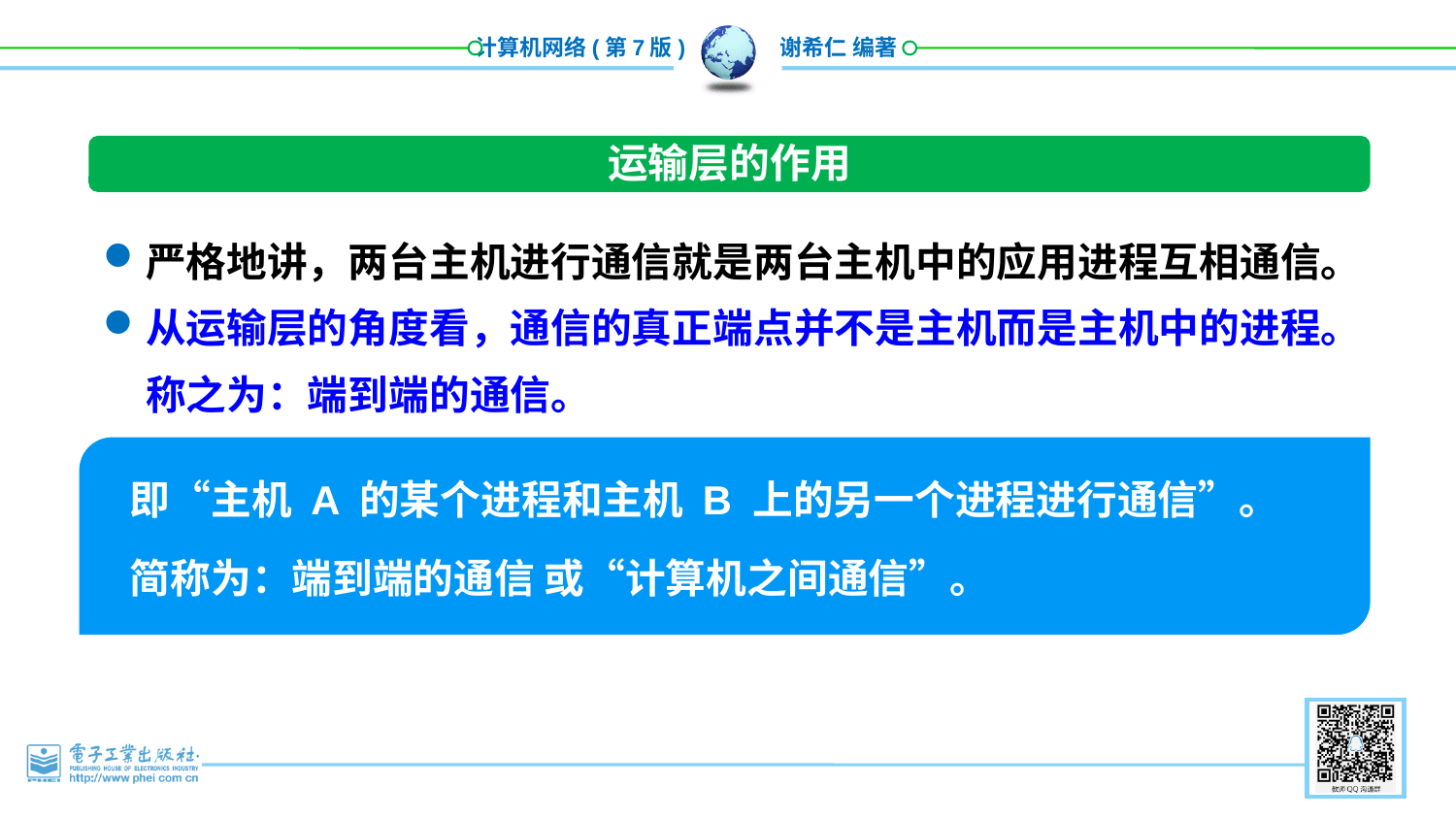

运输层的作用

严格地讲，两台主机进行通信就是两台主机中的应用进程互相通信。
从运输层的角度看，通信的真正端点并不是主机而是主机中的进程。称之为：端到端的通信。

即“主机 A 的某个进程和主机 B 上的另一个进程进行通信”。
简称为：端到端的通信 或“计算机之间通信”。